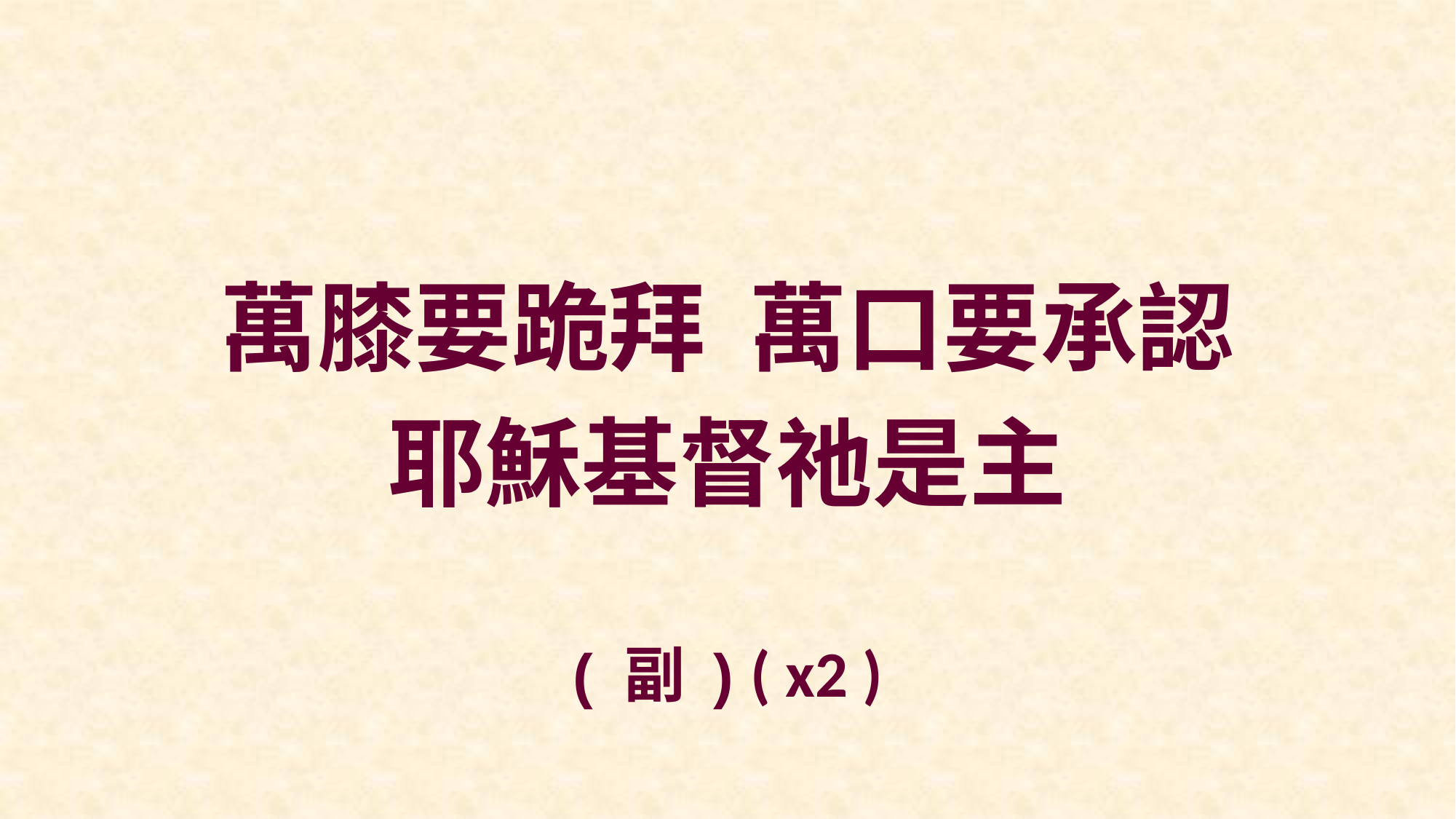

萬膝要跪拜  萬口要承認
耶穌基督祂是主
( 副 ) ( x2 )